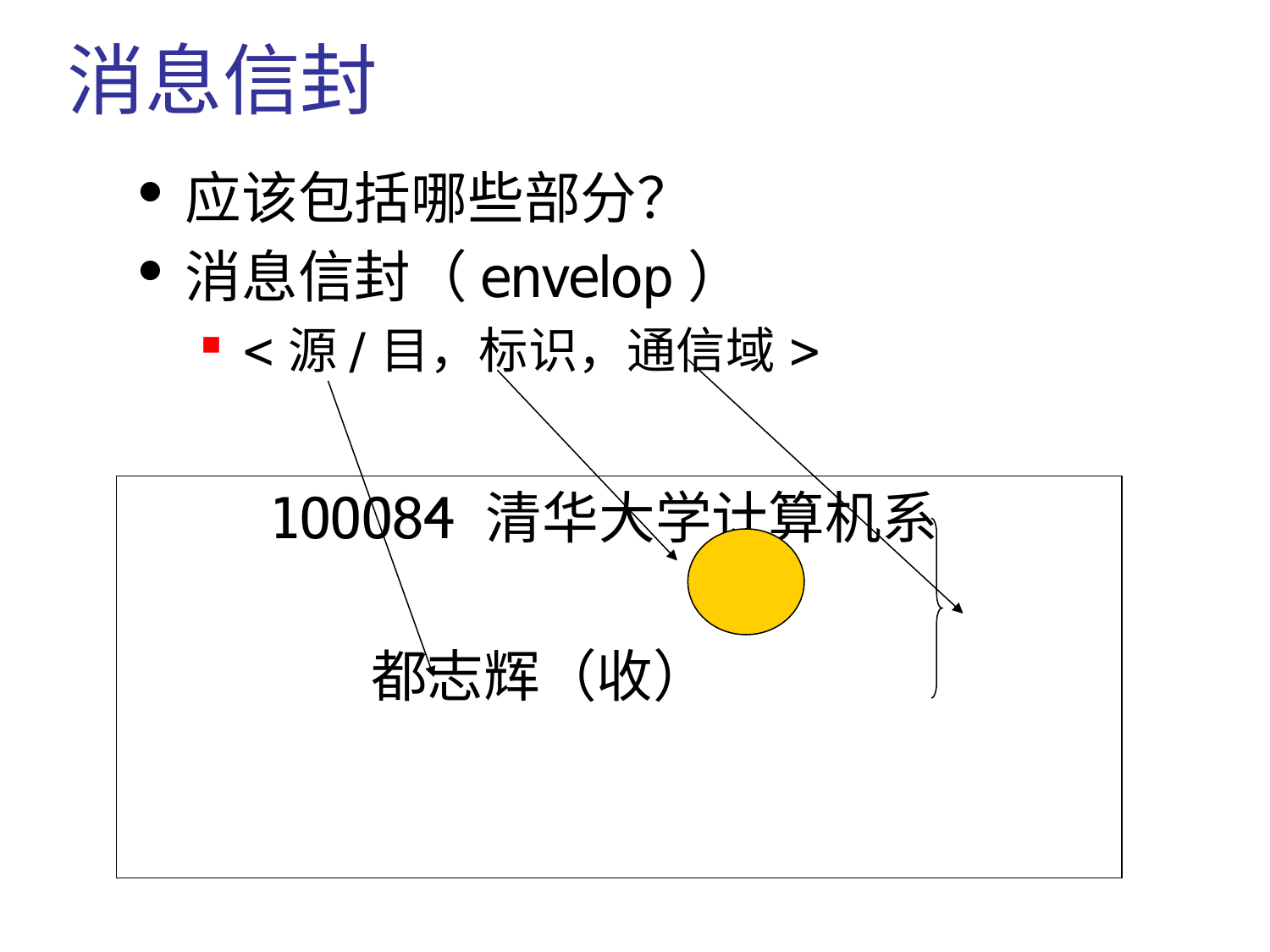

消息信封
应该包括哪些部分？
消息信封（envelop）
<源/目，标识，通信域>

        100084 清华大学计算机系

                  都志辉（收）